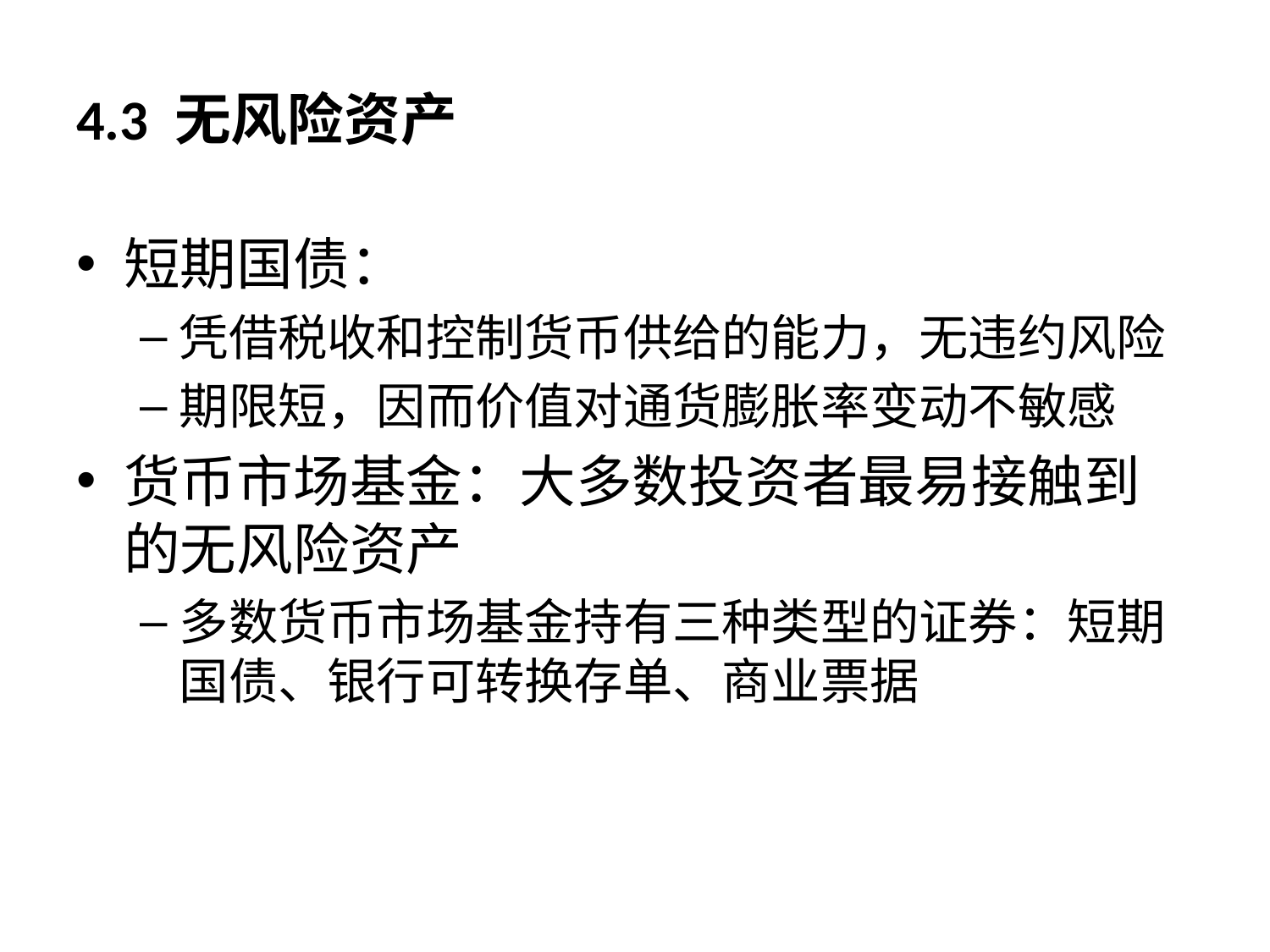

# 4.3 无风险资产
短期国债：
凭借税收和控制货币供给的能力，无违约风险
期限短，因而价值对通货膨胀率变动不敏感
货币市场基金：大多数投资者最易接触到的无风险资产
多数货币市场基金持有三种类型的证券：短期国债、银行可转换存单、商业票据